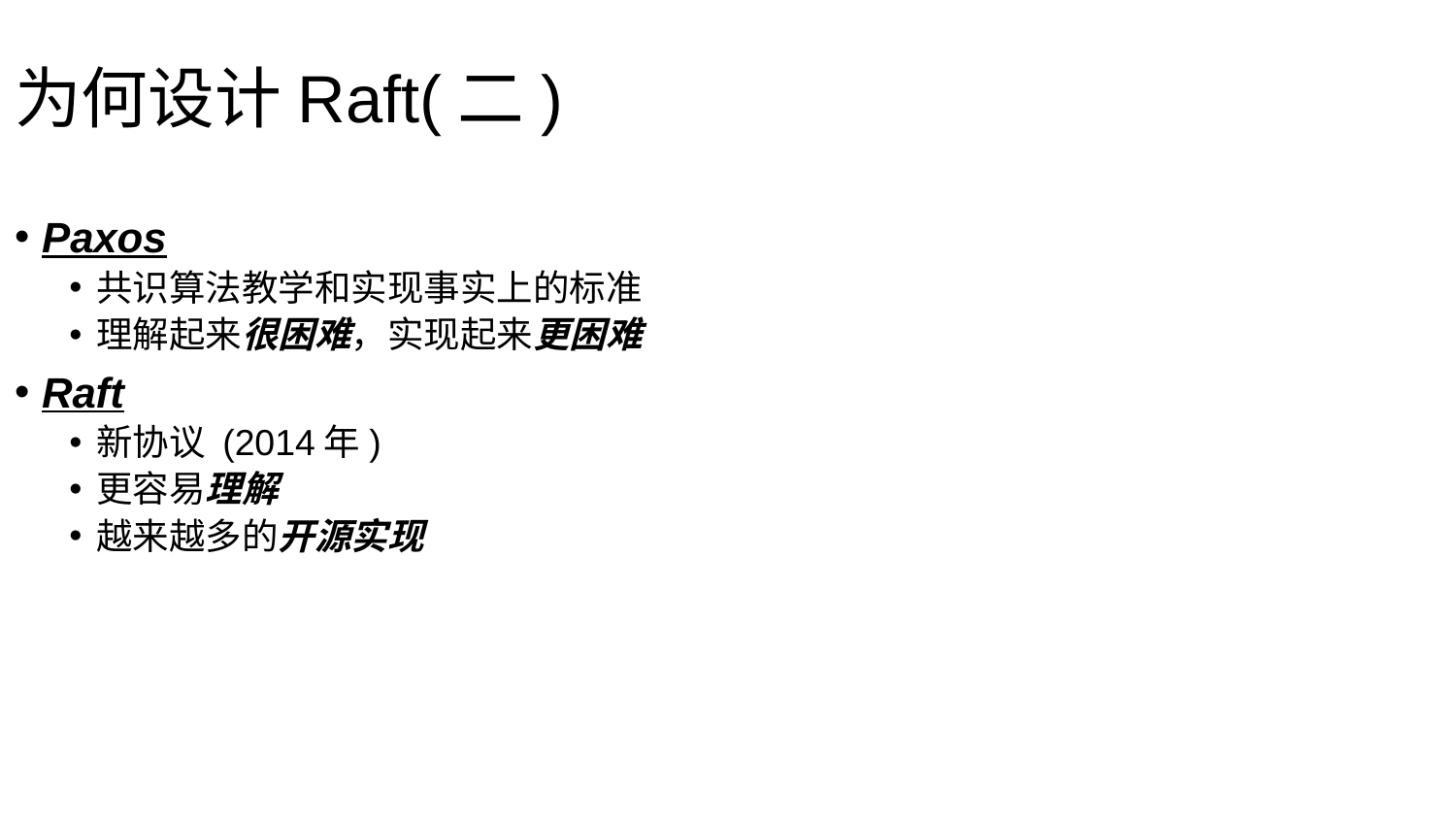

为何设计Raft(二)
Paxos
共识算法教学和实现事实上的标准
理解起来很困难，实现起来更困难
Raft
新协议 (2014年)
更容易理解
越来越多的开源实现